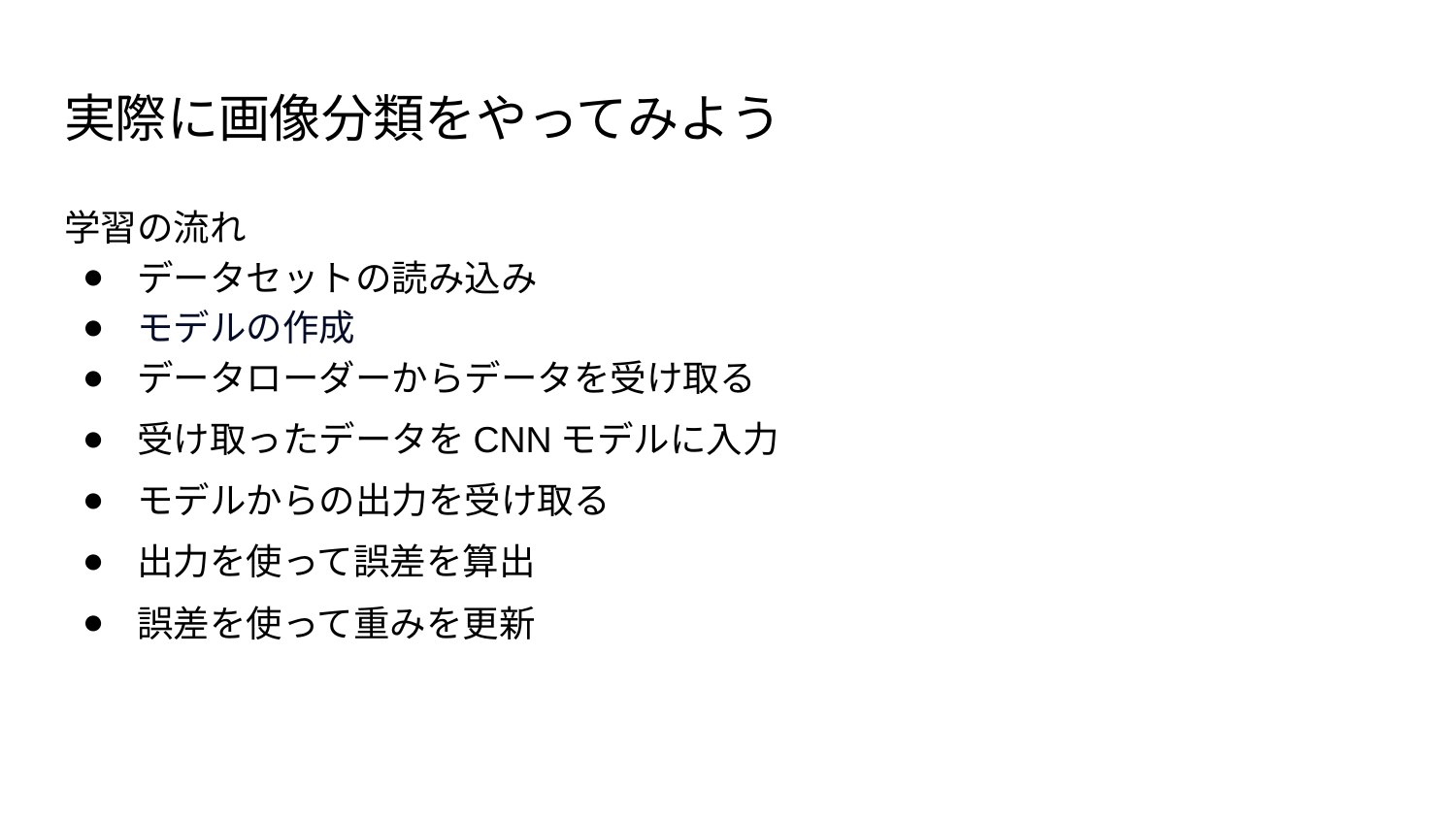

# 実際に画像分類をやってみよう
学習の流れ
データセットの読み込み
モデルの作成
データローダーからデータを受け取る
受け取ったデータをCNNモデルに入力
モデルからの出力を受け取る
出力を使って誤差を算出
誤差を使って重みを更新